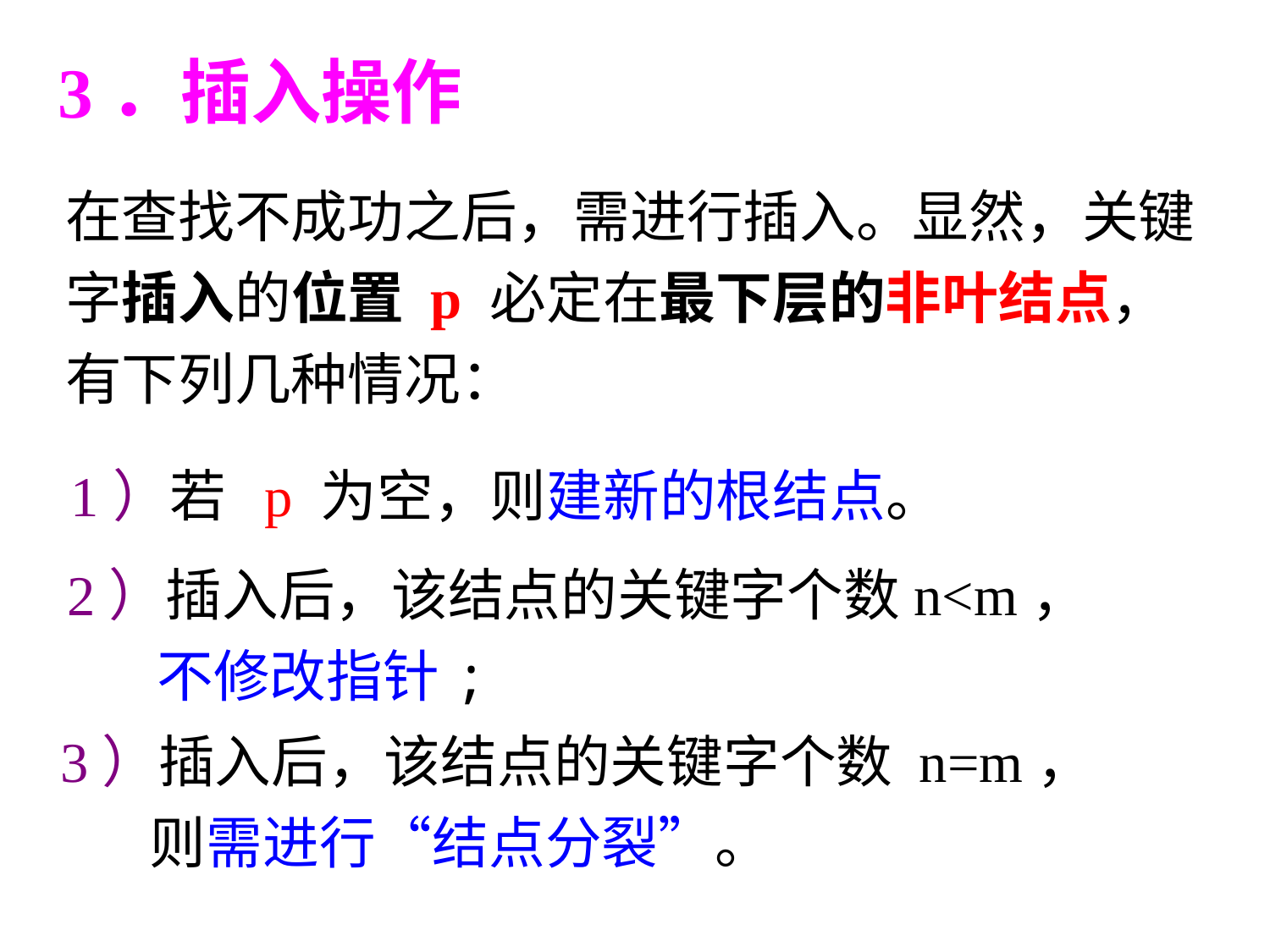

3．插入操作
在查找不成功之后，需进行插入。显然，关键字插入的位置 p 必定在最下层的非叶结点，有下列几种情况：
1）若  p 为空，则建新的根结点。
2）插入后，该结点的关键字个数n<m，
      不修改指针;
3）插入后，该结点的关键字个数 n=m，
      则需进行“结点分裂”。